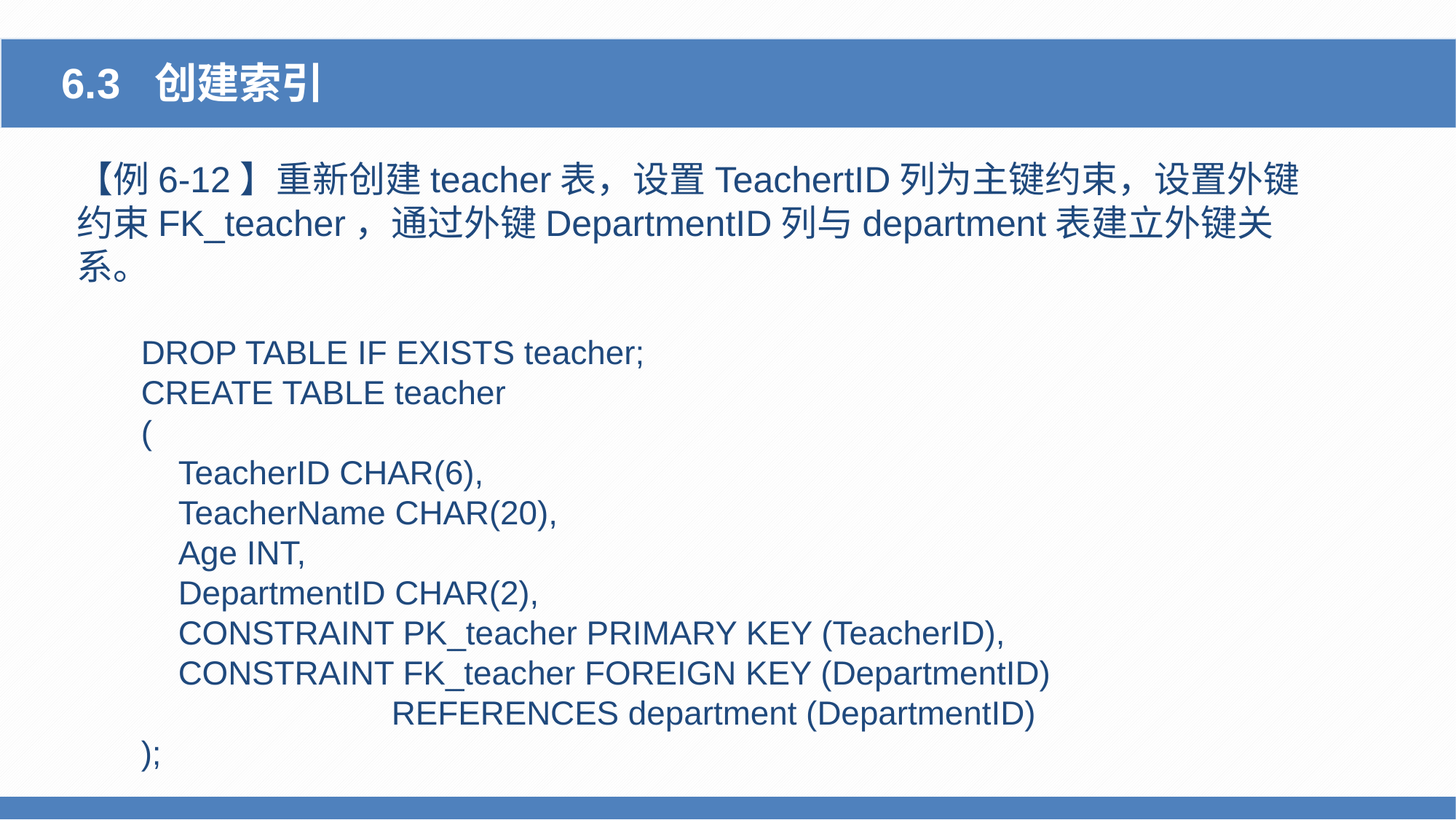

6.3  创建索引
【例6-12】重新创建teacher表，设置TeachertID列为主键约束，设置外键约束FK_teacher，通过外键DepartmentID列与department表建立外键关系。

DROP TABLE IF EXISTS teacher;
CREATE TABLE teacher
(
    TeacherID CHAR(6),
    TeacherName CHAR(20),
    Age INT,
    DepartmentID CHAR(2),
    CONSTRAINT PK_teacher PRIMARY KEY (TeacherID),
    CONSTRAINT FK_teacher FOREIGN KEY (DepartmentID)
                           REFERENCES department (DepartmentID)
);